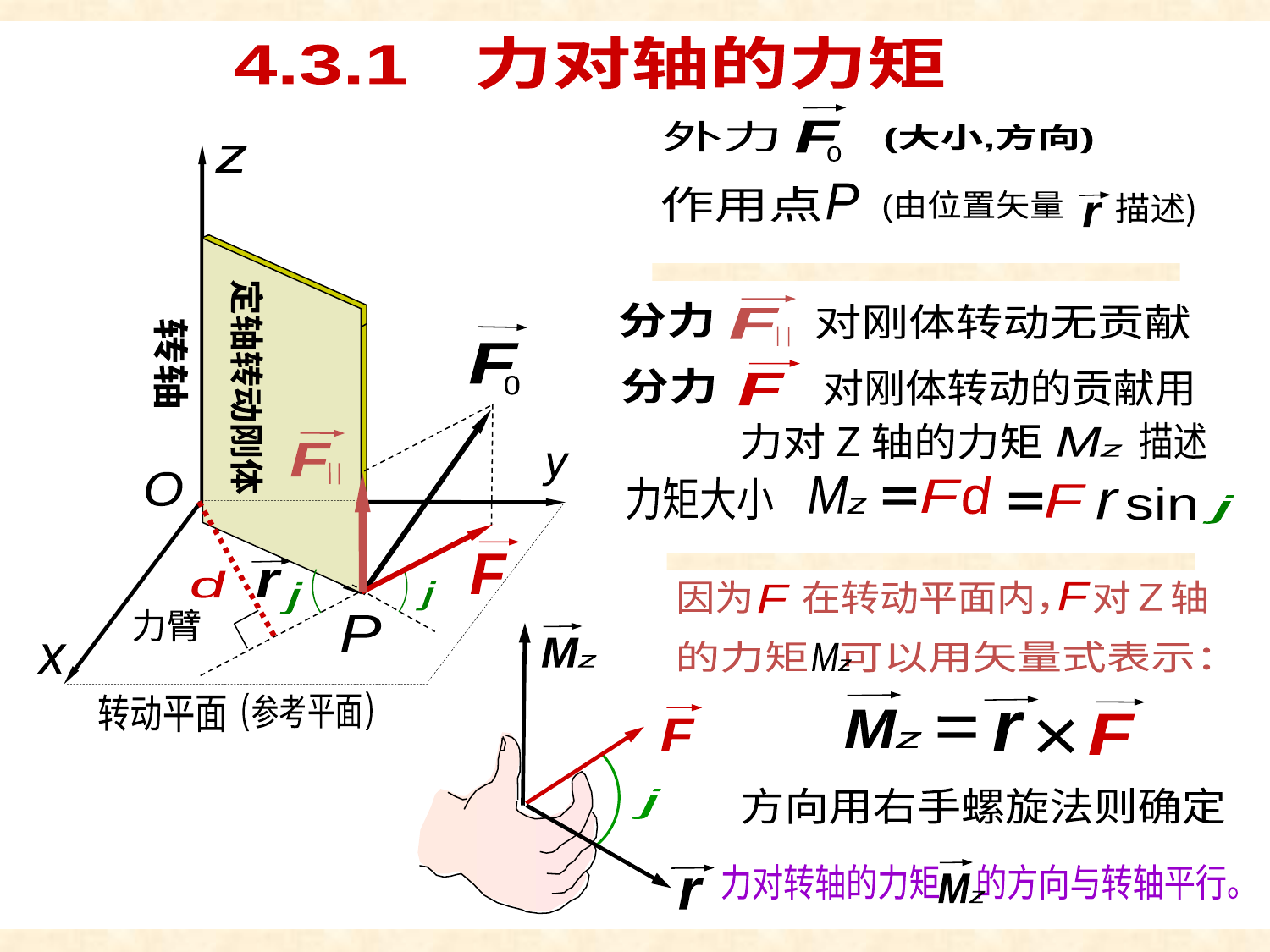

力矩
4.3.1   力对轴的力矩

F
0
外力
(大小,方向)
P
作用点
(由位置矢量
描述)

r

z

转轴
定轴转动刚体
y
O

x

(
(
参考
平面
转动
平面

F

分力
对刚体转动无贡献

F
分力
对刚体转动的贡献用
描述
力对 Z 轴的力矩
M
z
M
z
d
力矩大小
F
F
sin
r

ϕ

F
0

F

F

d
ϕ
ϕ

力臂

r
P
因为 　在转动平面内，  对Ｚ轴
F
F

M
z

F

ϕ

r

的力矩   可以用矢量式表示：
M
z

M
z

r

F

方向用右手螺旋法则确定

M
z
力对转轴的力矩     的方向与转轴平行。